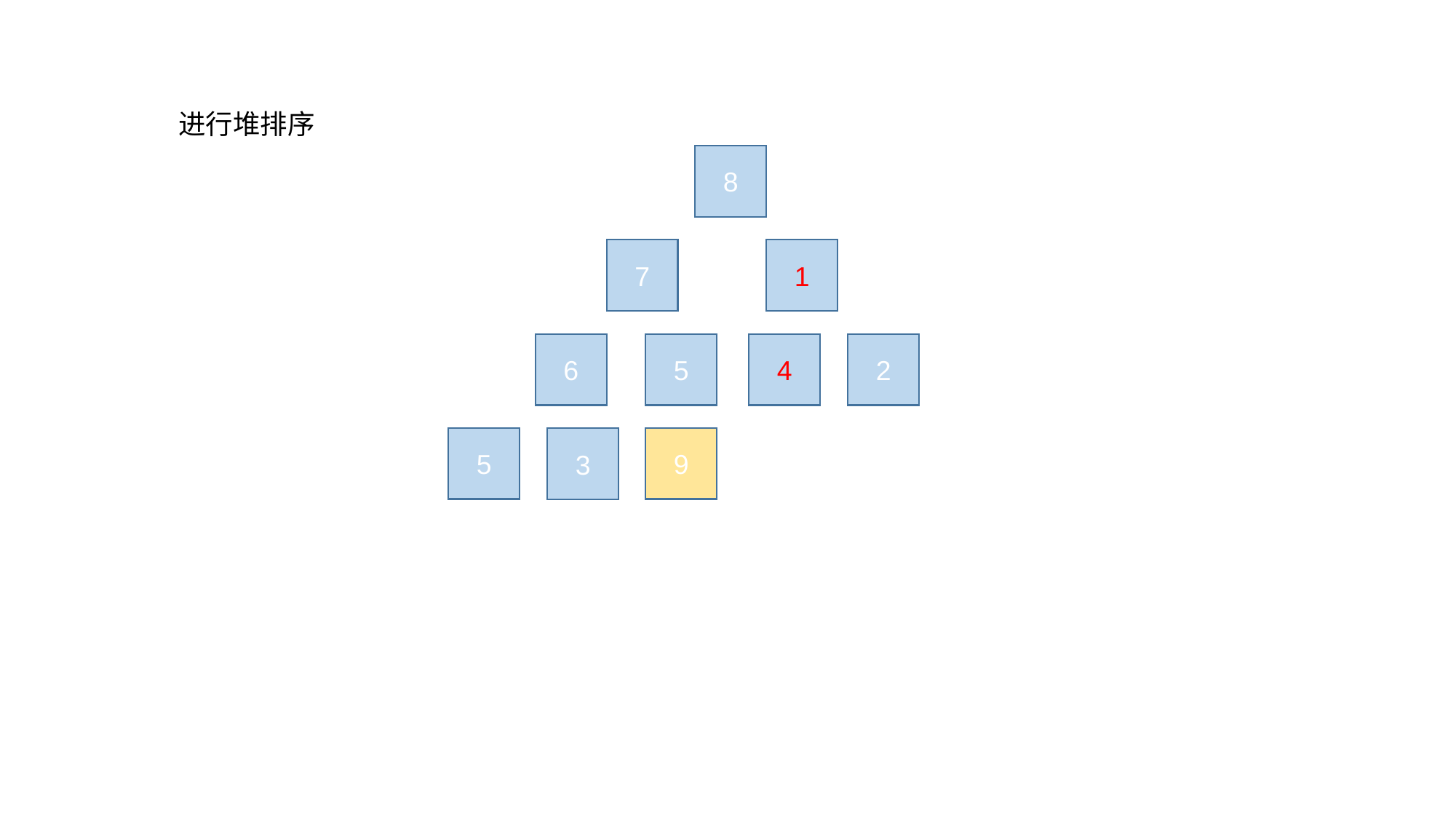

进行堆排序
8
7
1
6
5
4
2
5
9
3